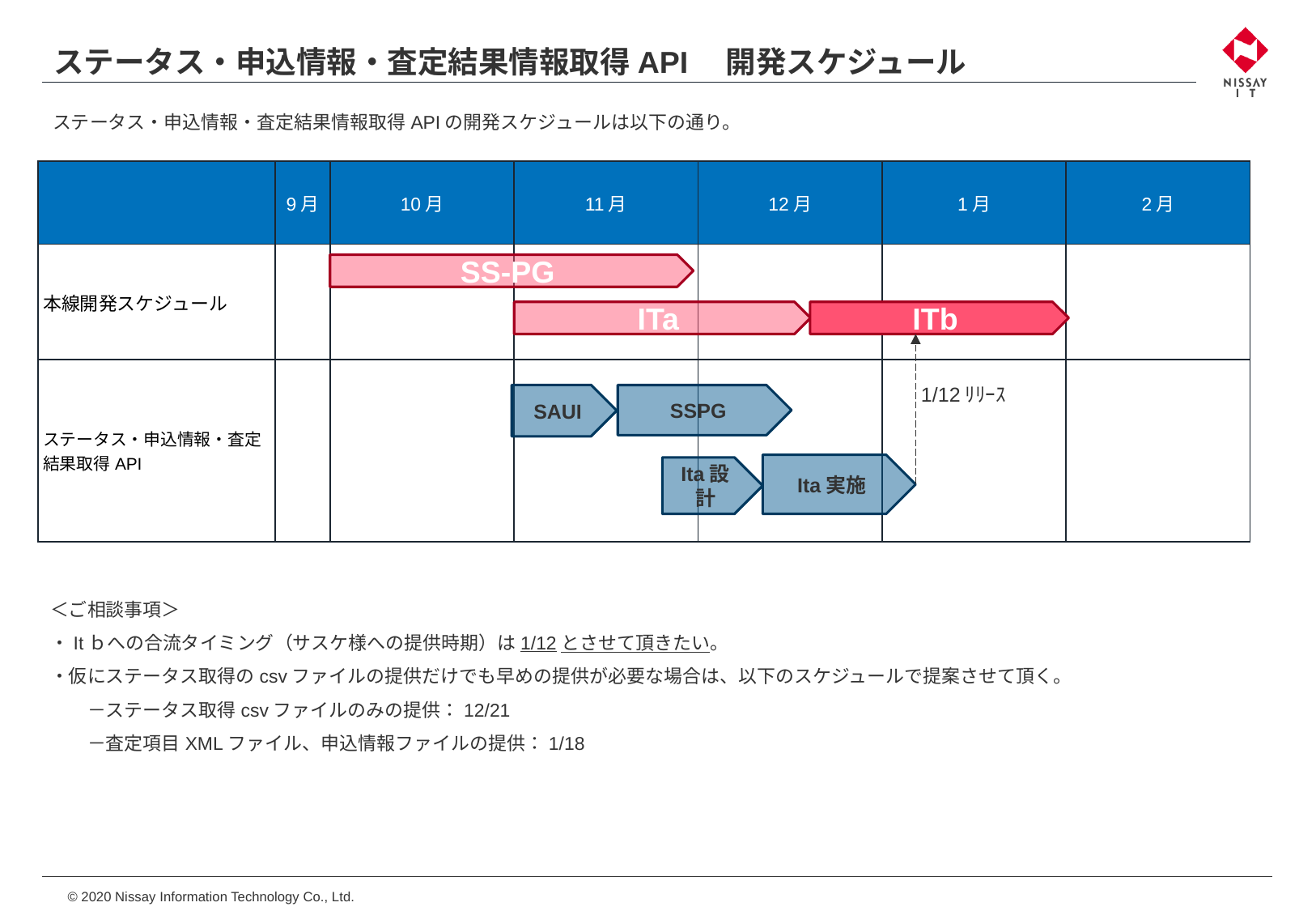

# ステータス・申込情報・査定結果情報取得API　開発スケジュール
ステータス・申込情報・査定結果情報取得APIの開発スケジュールは以下の通り。
|  | 9月 | 10月 | 11月 | 12月 | 1月 | 2月 |
| --- | --- | --- | --- | --- | --- | --- |
| 本線開発スケジュール |  |  |  |  |  |  |
| ステータス・申込情報・査定結果取得API |  |  |  |  |  |  |
SS-PG
ITa
ITb
1/12ﾘﾘｰｽ
SAUI
SSPG
Ita実施
Ita設計
＜ご相談事項＞
・Itｂへの合流タイミング（サスケ様への提供時期）は1/12とさせて頂きたい。
・仮にステータス取得のcsvファイルの提供だけでも早めの提供が必要な場合は、以下のスケジュールで提案させて頂く。
　　－ステータス取得csvファイルのみの提供：12/21
　　－査定項目XMLファイル、申込情報ファイルの提供：1/18